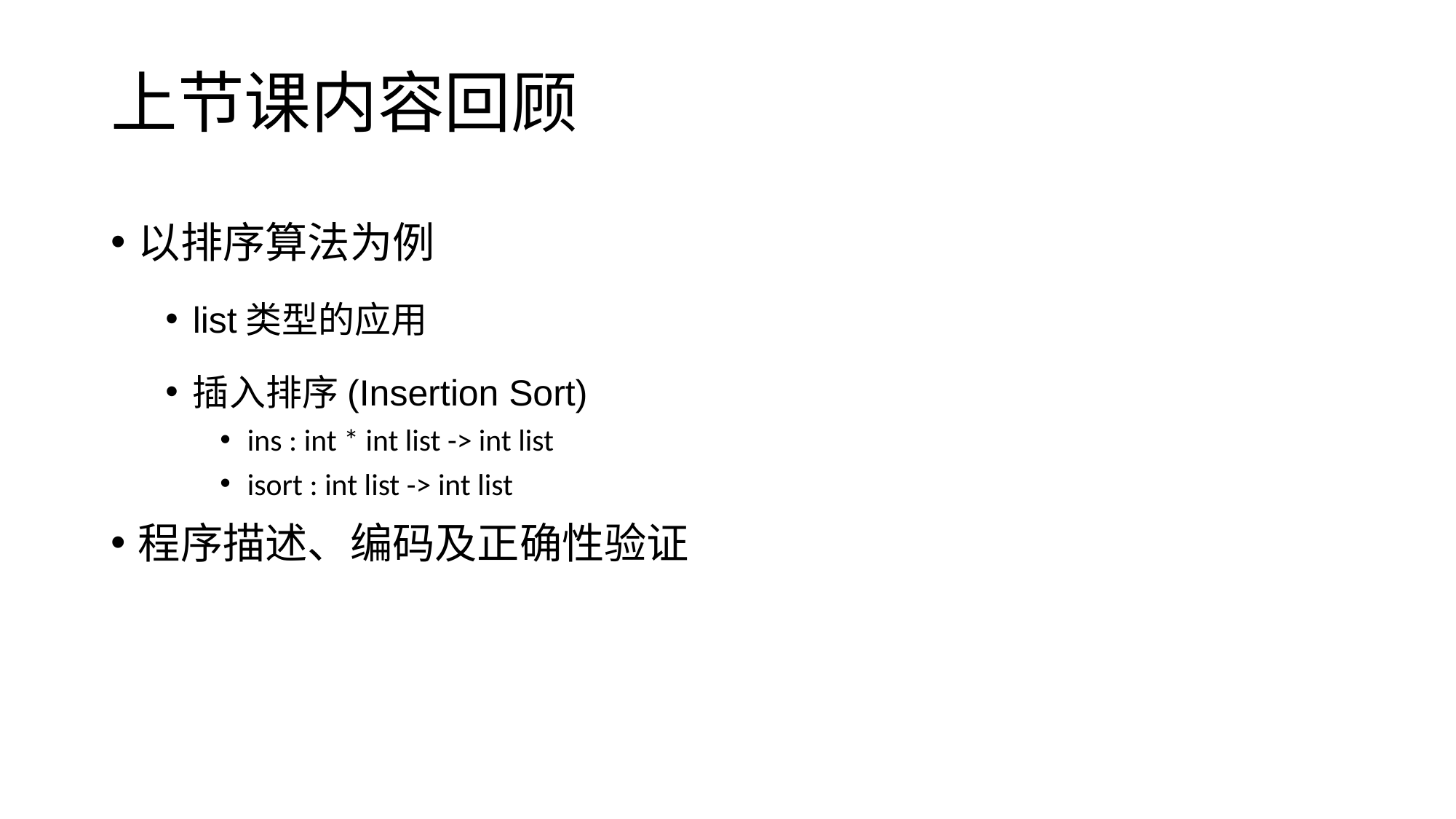

# 上节课内容回顾
以排序算法为例
list类型的应用
插入排序(Insertion Sort)
ins : int * int list -> int list
isort : int list -> int list
程序描述、编码及正确性验证